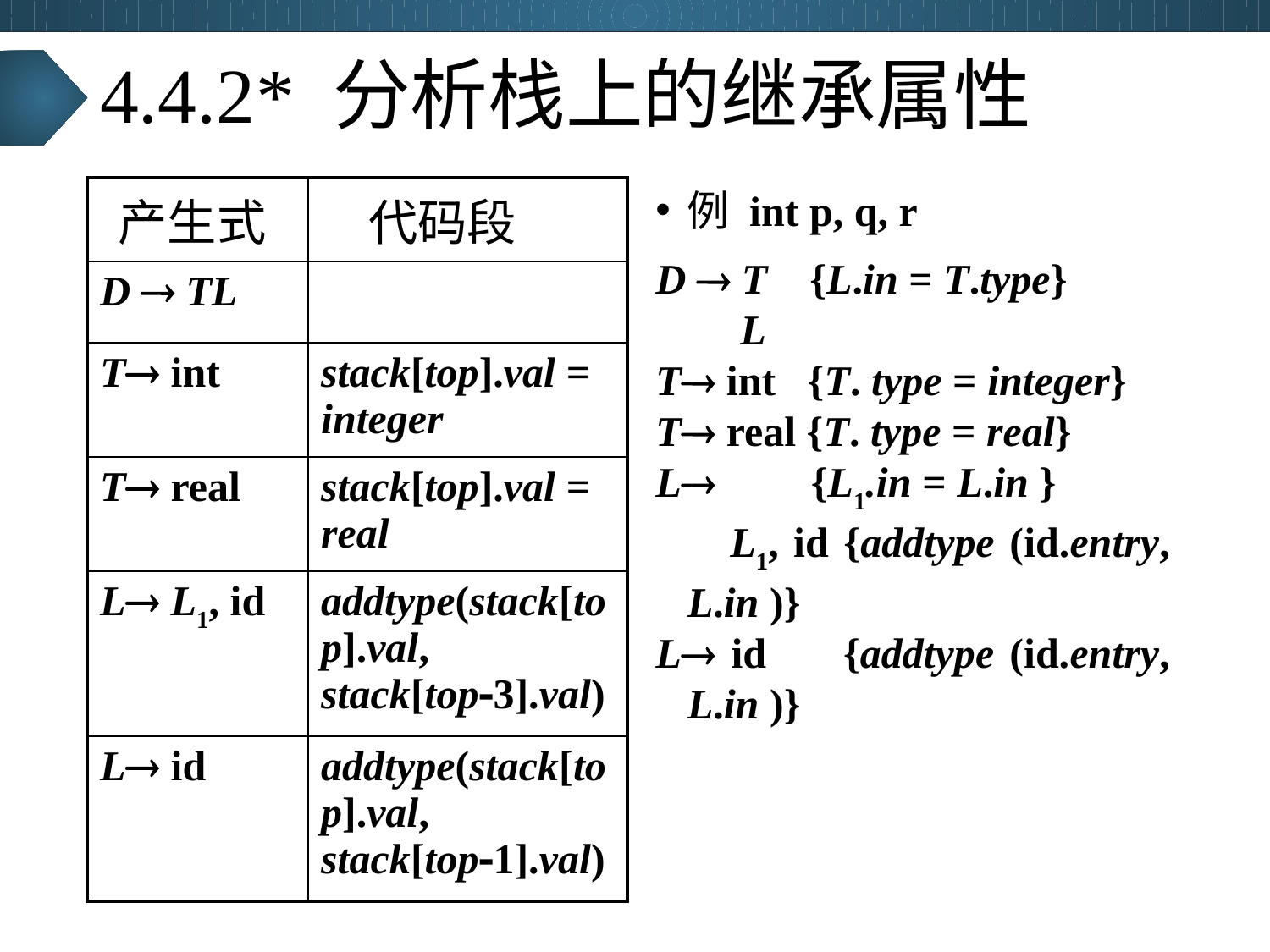

# 4.4.2* 分析栈上的继承属性
例 int p, q, r
D → T    {L.in = T.type}
	     L
T→ int   {T. type = integer}
T→ real {T. type = real}
L→         {L1.in = L.in }
     L1, id {addtype (id.entry, L.in )}
L→ id     {addtype (id.entry, L.in )}

| 产生式 | 代码段 |
| --- | --- |
| D → TL |  |
| T→ int | stack[top].val = integer |
| T→ real | stack[top].val = real |
| L→ L1, id | addtype(stack[top].val, stack[top−3].val) |
| L→ id | addtype(stack[top].val, stack[top−1].val) |